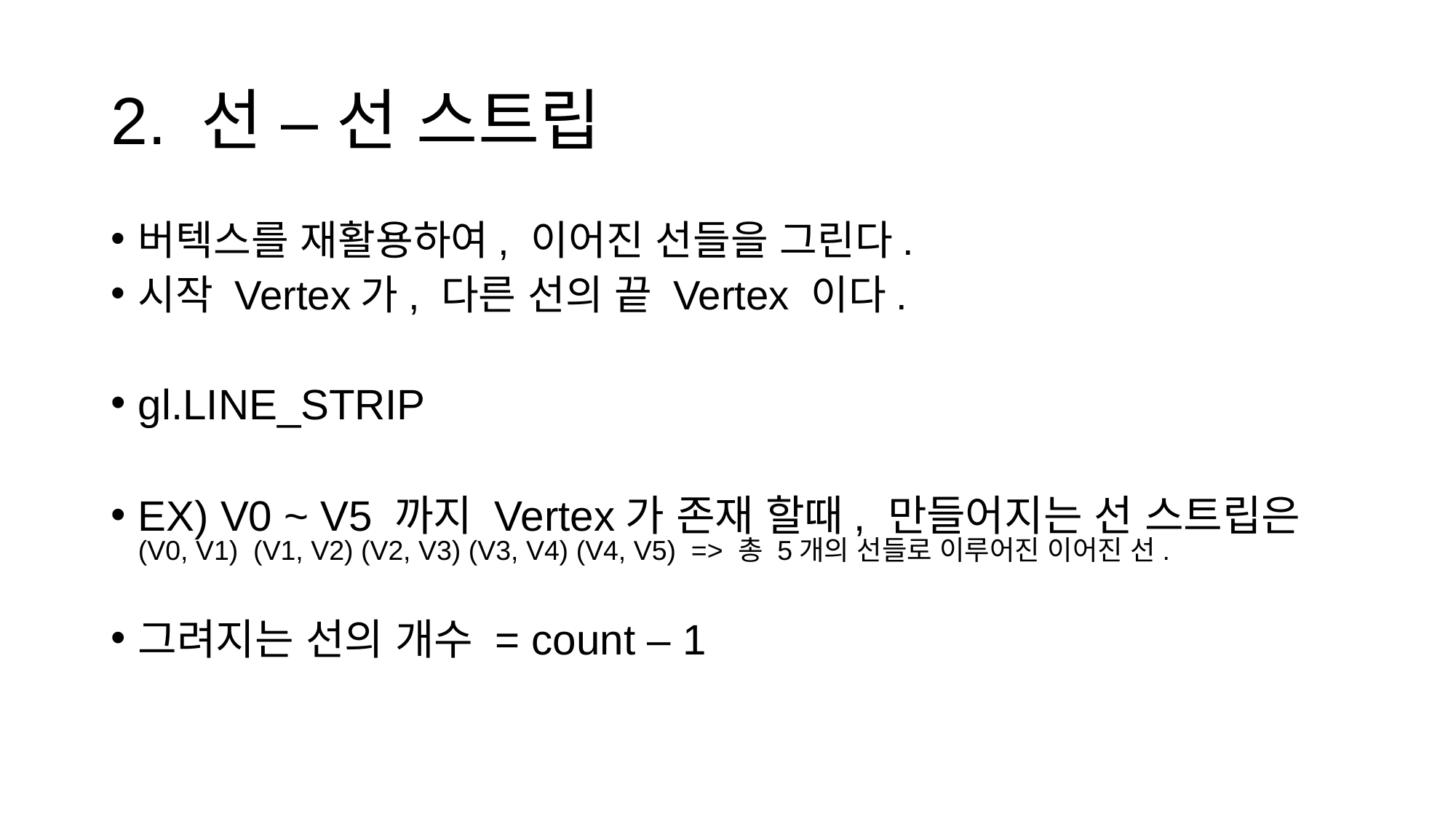

# 2. 선 – 선 스트립
버텍스를 재활용하여, 이어진 선들을 그린다.
시작 Vertex가, 다른 선의 끝 Vertex 이다.

gl.LINE_STRIP

EX) V0 ~ V5 까지 Vertex가 존재 할때, 만들어지는 선 스트립은
(V0, V1)  (V1, V2) (V2, V3) (V3, V4) (V4, V5)  => 총 5개의 선들로 이루어진 이어진 선.

그려지는 선의 개수 = count – 1